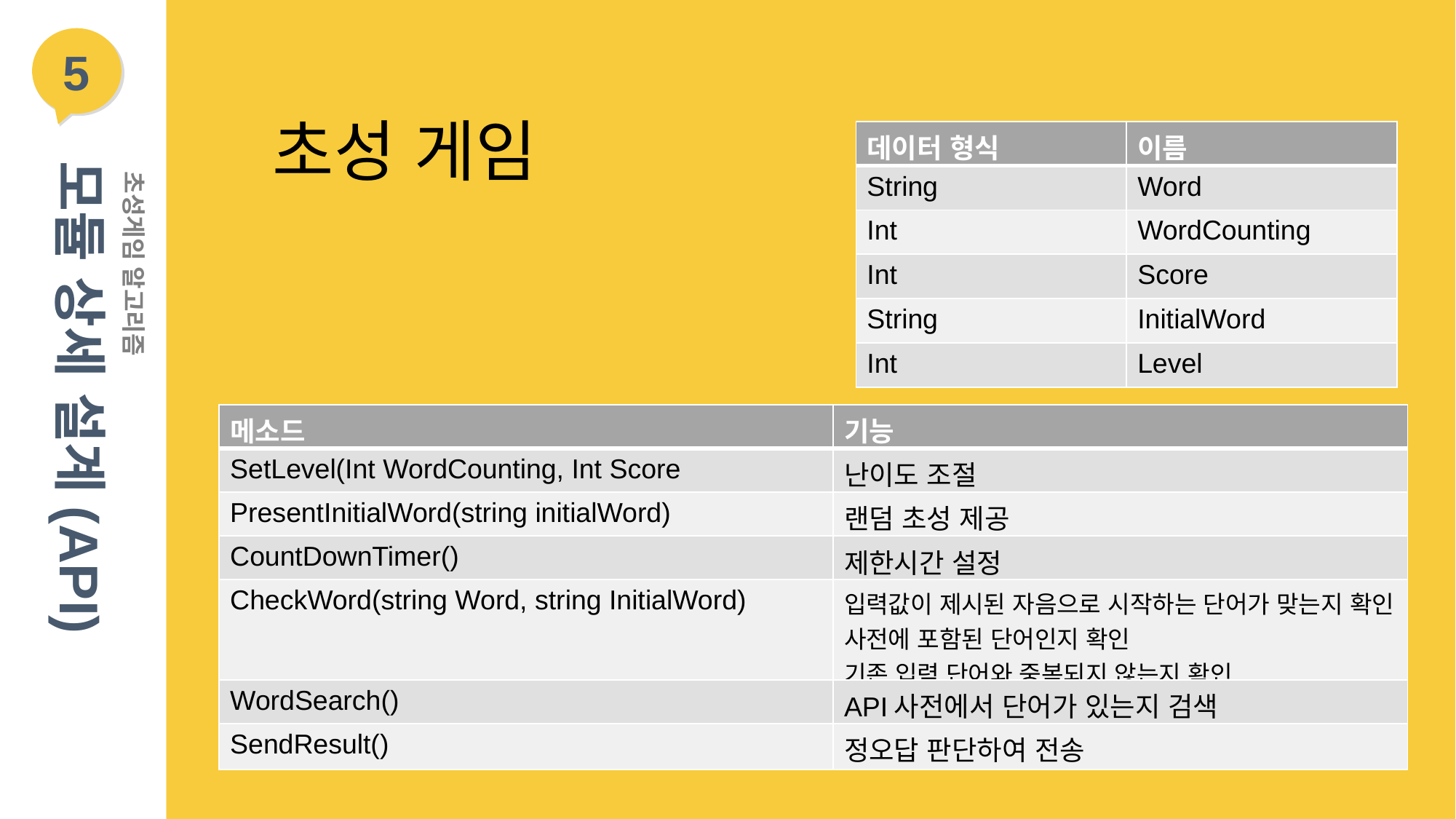

5

초성 게임
| 데이터 형식 | 이름 |
| --- | --- |
| String | Word |
| Int | WordCounting |
| Int | Score |
| String | InitialWord |
| Int | Level |
모듈 상세 설계(API)
초성게임 알고리즘
| 메소드 | 기능 |
| --- | --- |
| SetLevel(Int WordCounting, Int Score | 난이도 조절 |
| PresentInitialWord(string initialWord) | 랜덤 초성 제공 |
| CountDownTimer() | 제한시간 설정 |
| CheckWord(string Word, string InitialWord) | 입력값이 제시된 자음으로 시작하는 단어가 맞는지 확인 사전에 포함된 단어인지 확인 기존 입력 단어와 중복되지 않는지 확인 |
| WordSearch() | API사전에서 단어가 있는지 검색 |
| SendResult() | 정오답 판단하여 전송 |